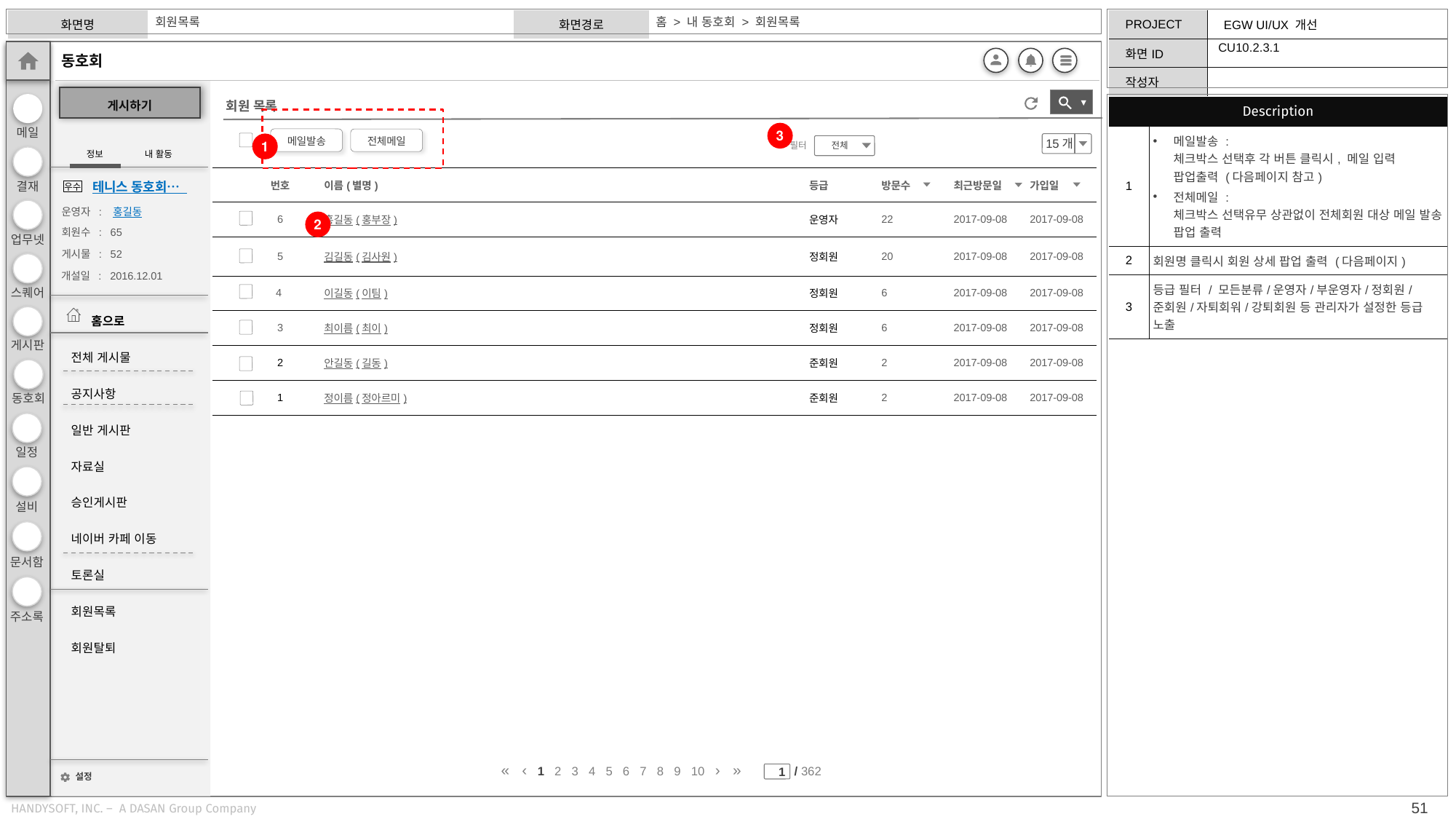

홈 > 내 동호회 > 회원목록
회원목록
CU10.2.3.1
▼

| Description |  |
| --- | --- |
| 1 | 메일발송 : 체크박스 선택후 각 버튼 클릭시, 메일 입력 팝업출력 (다음페이지 참고) 전체메일 : 체크박스 선택유무 상관없이 전체회원 대상 메일 발송 팝업 출력 |
| 2 | 회원명 클릭시 회원 상세 팝업 출력 (다음페이지) |
| 3 | 등급 필터 / 모든분류/운영자/부운영자/정회원/준회원/자퇴회워/강퇴회원 등 관리자가 설정한 등급 노출 |
회원 목록

3

 15개

메일발송
전체메일
1

전체

필터
|  | 번호 | 이름(별명) | 등급 | 방문수 | 최근방문일 | 가입일 |
| --- | --- | --- | --- | --- | --- | --- |
|  | 6 | 홍길동(홍부장) | 운영자 | 22 | 2017-09-08 | 2017-09-08 |
|  | 5 | 김길동(김사원) | 정회원 | 20 | 2017-09-08 | 2017-09-08 |
|  | 4 | 이길동(이팀) | 정회원 | 6 | 2017-09-08 | 2017-09-08 |
|  | 3 | 최이름(최이) | 정회원 | 6 | 2017-09-08 | 2017-09-08 |
|  | 2 | 안길동(길동) | 준회원 | 2 | 2017-09-08 | 2017-09-08 |
|  | 1 | 정이름(정아르미) | 준회원 | 2 | 2017-09-08 | 2017-09-08 |

2

«   ‹   1   2   3   4   5   6   7   8   9   10   ›   »
/ 362
1